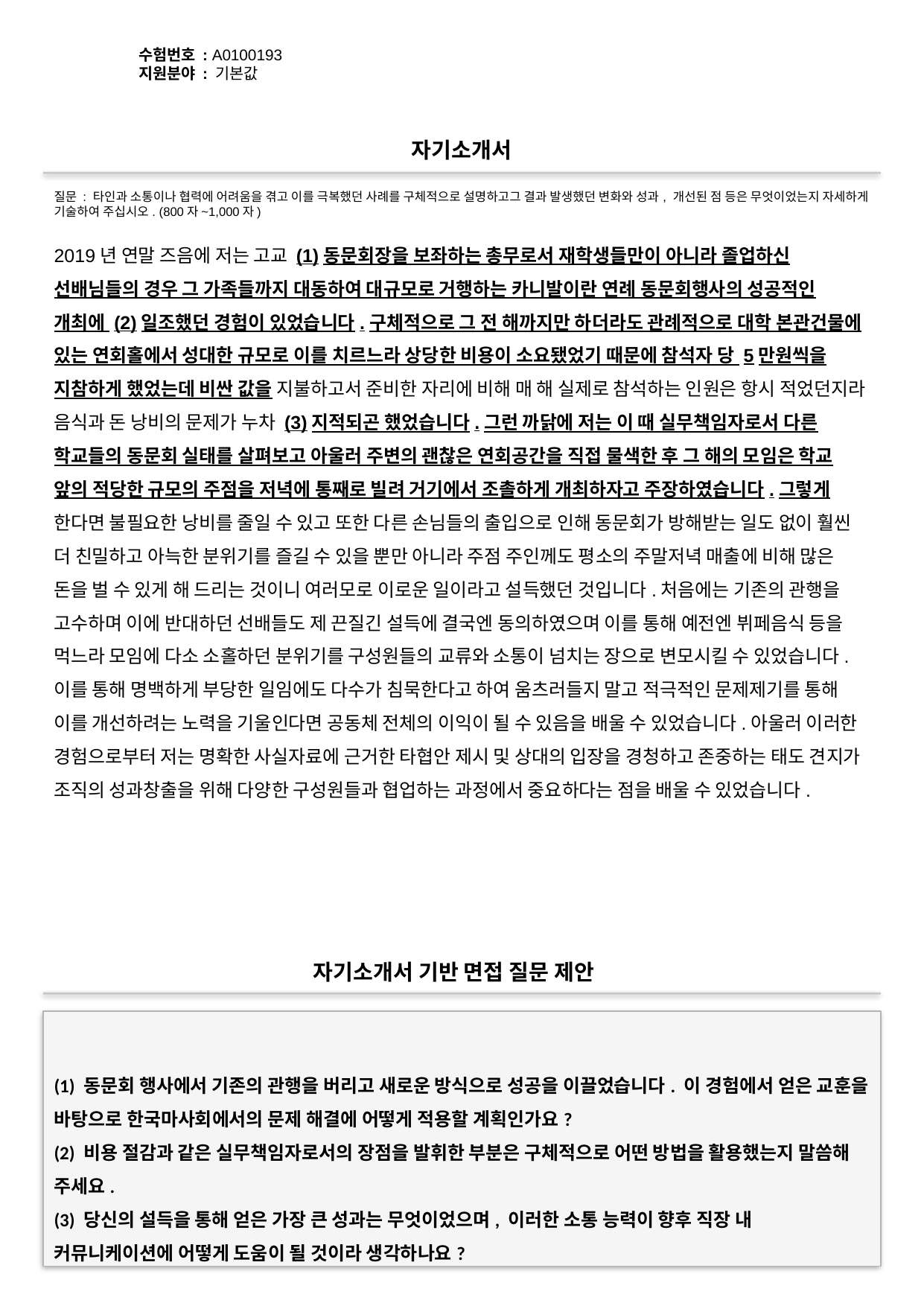

수험번호 : A0100193
지원분야 : 기본값
#

자기소개서

질문 : 타인과 소통이나 협력에 어려움을 겪고 이를 극복했던 사례를 구체적으로 설명하고그 결과 발생했던 변화와 성과, 개선된 점 등은 무엇이었는지 자세하게 기술하여 주십시오. (800자~1,000자)

2019년 연말 즈음에 저는 고교 (1)동문회장을 보좌하는 총무로서 재학생들만이 아니라 졸업하신 선배님들의 경우 그 가족들까지 대동하여 대규모로 거행하는 카니발이란 연례 동문회행사의 성공적인 개최에 (2)일조했던 경험이 있었습니다.구체적으로 그 전 해까지만 하더라도 관례적으로 대학 본관건물에 있는 연회홀에서 성대한 규모로 이를 치르느라 상당한 비용이 소요됐었기 때문에 참석자 당 5만원씩을 지참하게 했었는데 비싼 값을 지불하고서 준비한 자리에 비해 매 해 실제로 참석하는 인원은 항시 적었던지라 음식과 돈 낭비의 문제가 누차 (3)지적되곤 했었습니다.그런 까닭에 저는 이 때 실무책임자로서 다른 학교들의 동문회 실태를 살펴보고 아울러 주변의 괜찮은 연회공간을 직접 물색한 후 그 해의 모임은 학교 앞의 적당한 규모의 주점을 저녁에 통째로 빌려 거기에서 조촐하게 개최하자고 주장하였습니다.그렇게 한다면 불필요한 낭비를 줄일 수 있고 또한 다른 손님들의 출입으로 인해 동문회가 방해받는 일도 없이 훨씬 더 친밀하고 아늑한 분위기를 즐길 수 있을 뿐만 아니라 주점 주인께도 평소의 주말저녁 매출에 비해 많은 돈을 벌 수 있게 해 드리는 것이니 여러모로 이로운 일이라고 설득했던 것입니다.처음에는 기존의 관행을 고수하며 이에 반대하던 선배들도 제 끈질긴 설득에 결국엔 동의하였으며 이를 통해 예전엔 뷔페음식 등을 먹느라 모임에 다소 소홀하던 분위기를 구성원들의 교류와 소통이 넘치는 장으로 변모시킬 수 있었습니다.이를 통해 명백하게 부당한 일임에도 다수가 침묵한다고 하여 움츠러들지 말고 적극적인 문제제기를 통해 이를 개선하려는 노력을 기울인다면 공동체 전체의 이익이 될 수 있음을 배울 수 있었습니다.아울러 이러한 경험으로부터 저는 명확한 사실자료에 근거한 타협안 제시 및 상대의 입장을 경청하고 존중하는 태도 견지가 조직의 성과창출을 위해 다양한 구성원들과 협업하는 과정에서 중요하다는 점을 배울 수 있었습니다.

자기소개서 기반 면접 질문 제안

(1) 동문회 행사에서 기존의 관행을 버리고 새로운 방식으로 성공을 이끌었습니다. 이 경험에서 얻은 교훈을 바탕으로 한국마사회에서의 문제 해결에 어떻게 적용할 계획인가요?
(2) 비용 절감과 같은 실무책임자로서의 장점을 발휘한 부분은 구체적으로 어떤 방법을 활용했는지 말씀해 주세요.
(3) 당신의 설득을 통해 얻은 가장 큰 성과는 무엇이었으며, 이러한 소통 능력이 향후 직장 내 커뮤니케이션에 어떻게 도움이 될 것이라 생각하나요?